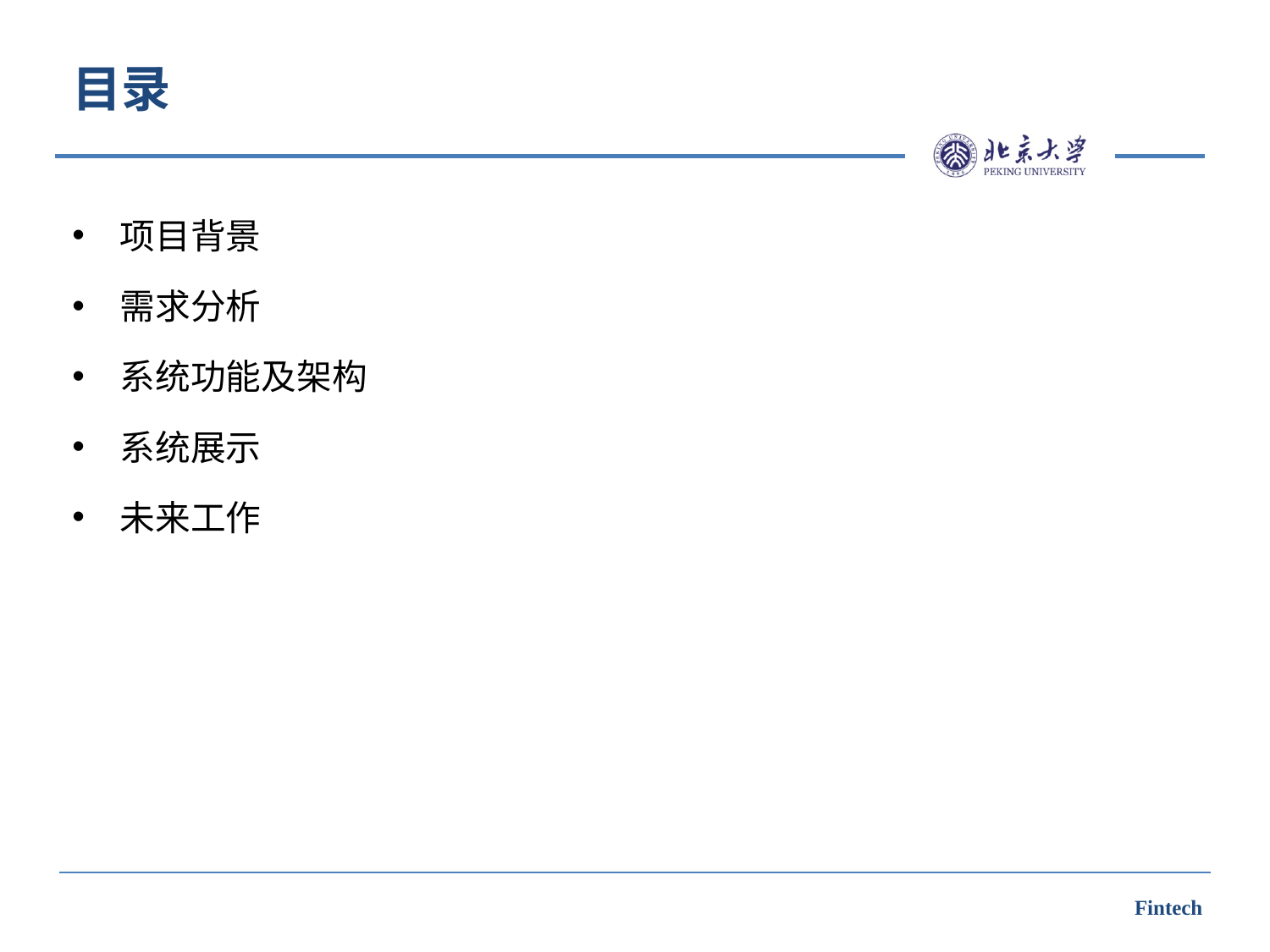

# 目录
项目背景
需求分析
系统功能及架构
系统展示
未来工作